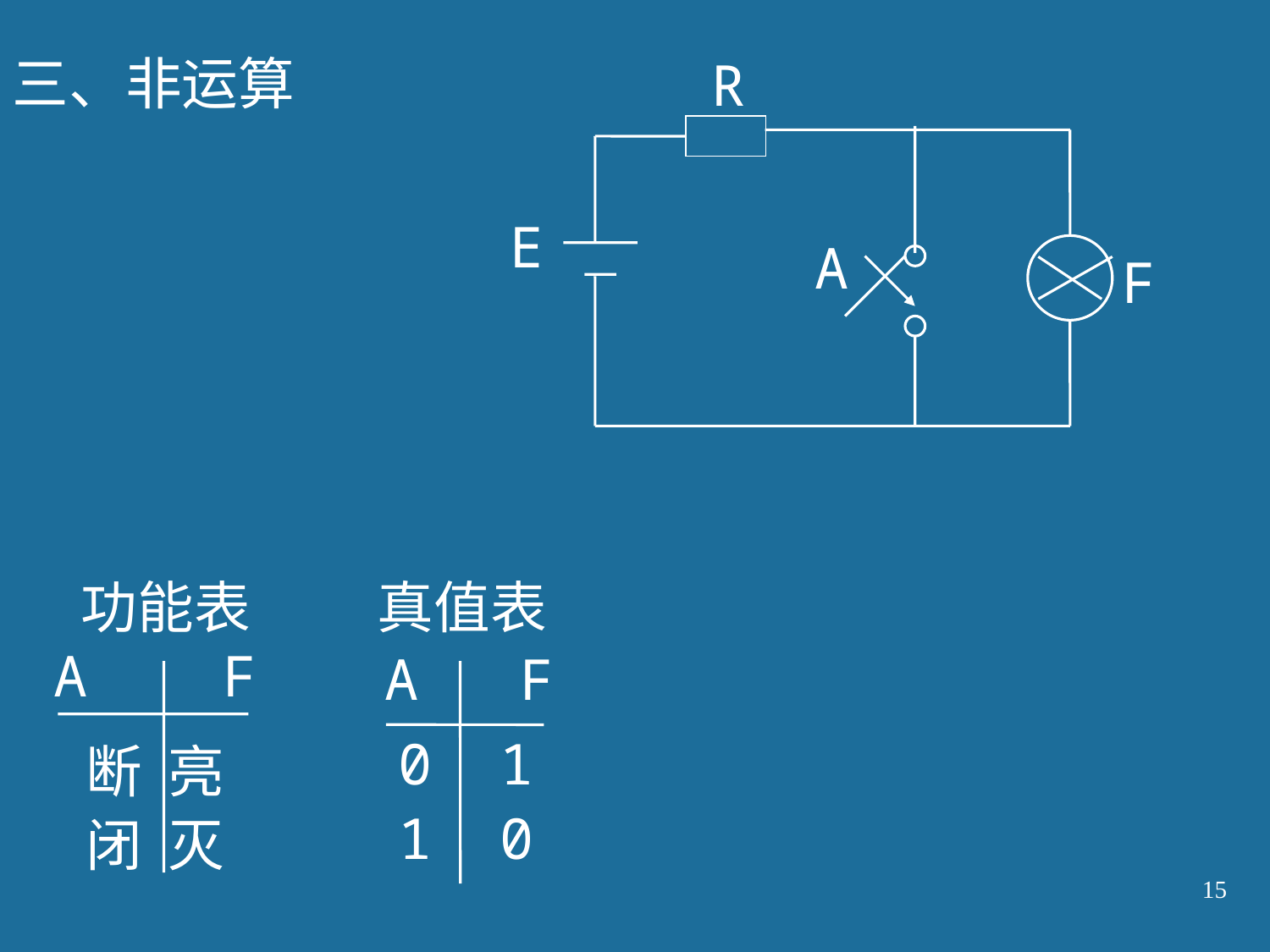

三、非运算
R

E
A

F

功能表
A    F

断  亮
闭  灭
真值表
A   F

0  1

1  0
15